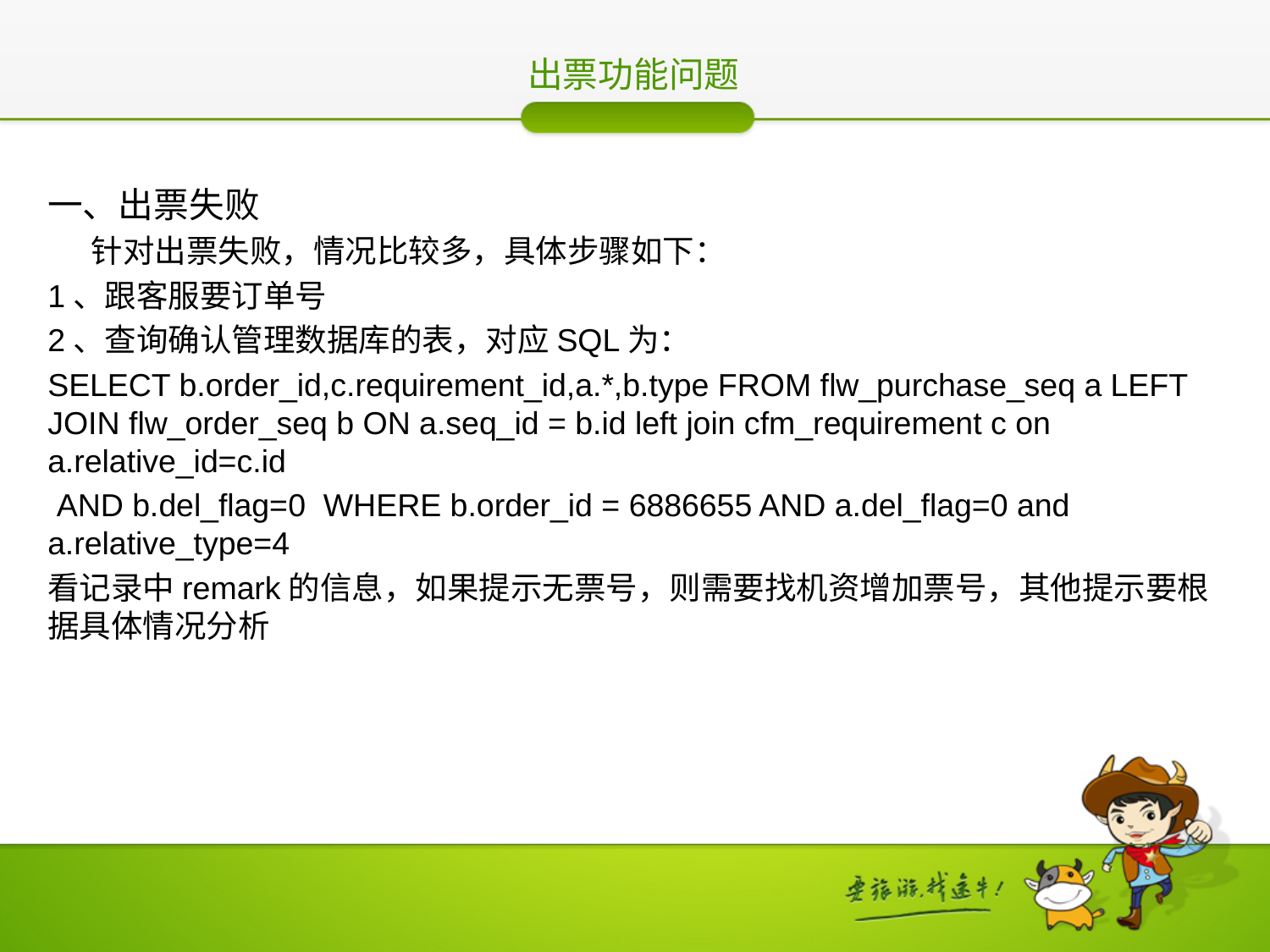

出票功能问题
一、出票失败
     针对出票失败，情况比较多，具体步骤如下：
1、跟客服要订单号
2、查询确认管理数据库的表，对应SQL为：
SELECT b.order_id,c.requirement_id,a.*,b.type FROM flw_purchase_seq a LEFT JOIN flw_order_seq b ON a.seq_id = b.id left join cfm_requirement c on a.relative_id=c.id
 AND b.del_flag=0  WHERE b.order_id = 6886655 AND a.del_flag=0 and a.relative_type=4
看记录中remark的信息，如果提示无票号，则需要找机资增加票号，其他提示要根据具体情况分析